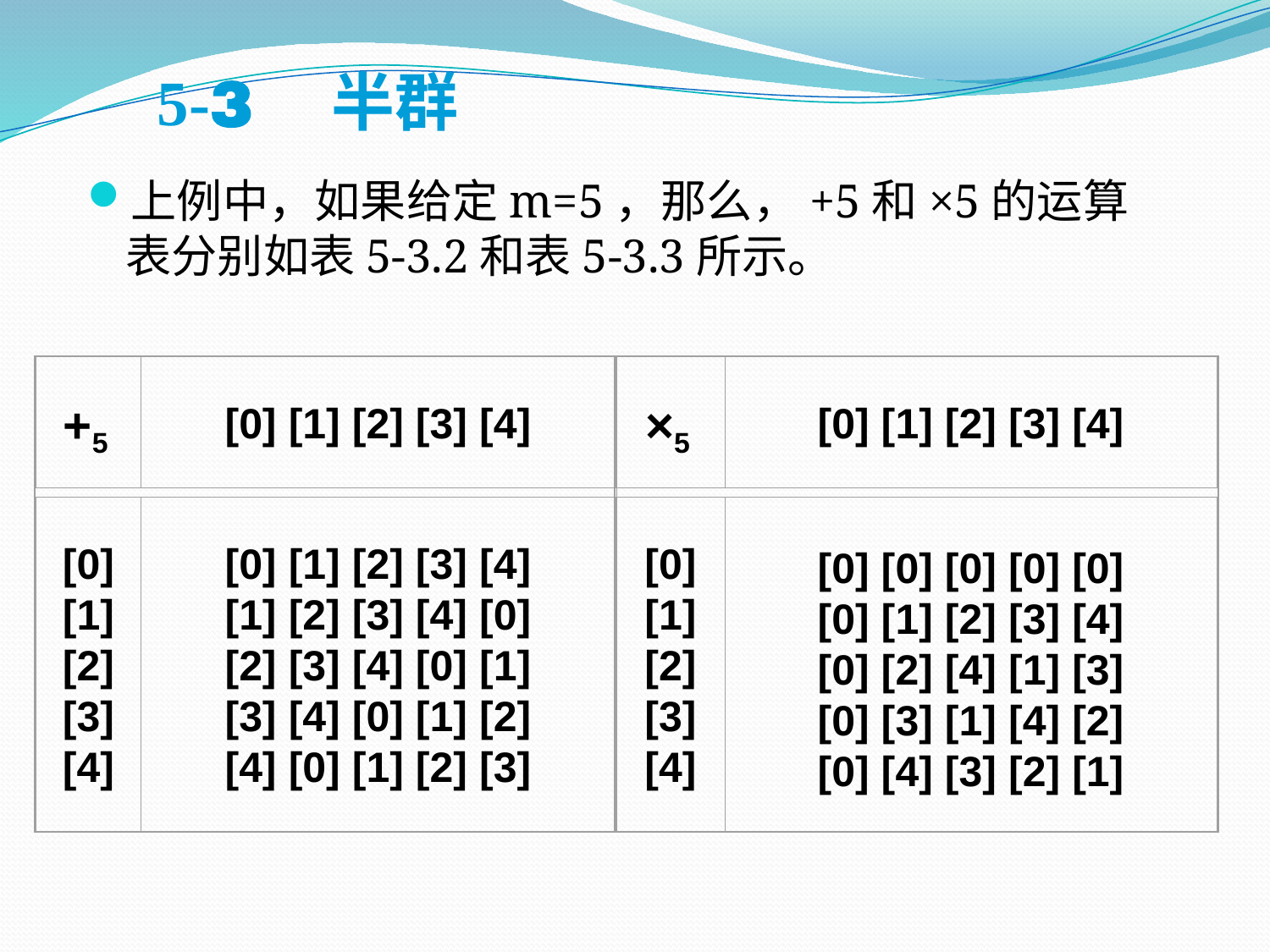

5-3　半群

上例中，如果给定m=5，那么，+5和×5的运算表分别如表5-3.2和表5-3.3所示。

+5

[0] [1] [2] [3] [4]

[0]
[1]
[2]
[3]
[4]

[0] [1] [2] [3] [4]
[1] [2] [3] [4] [0]
[2] [3] [4] [0] [1]
[3] [4] [0] [1] [2]
[4] [0] [1] [2] [3]

×5

[0] [1] [2] [3] [4]

[0]
[1]
[2]
[3]
[4]

[0] [0] [0] [0] [0]
[0] [1] [2] [3] [4]
[0] [2] [4] [1] [3]
[0] [3] [1] [4] [2]
[0] [4] [3] [2] [1]